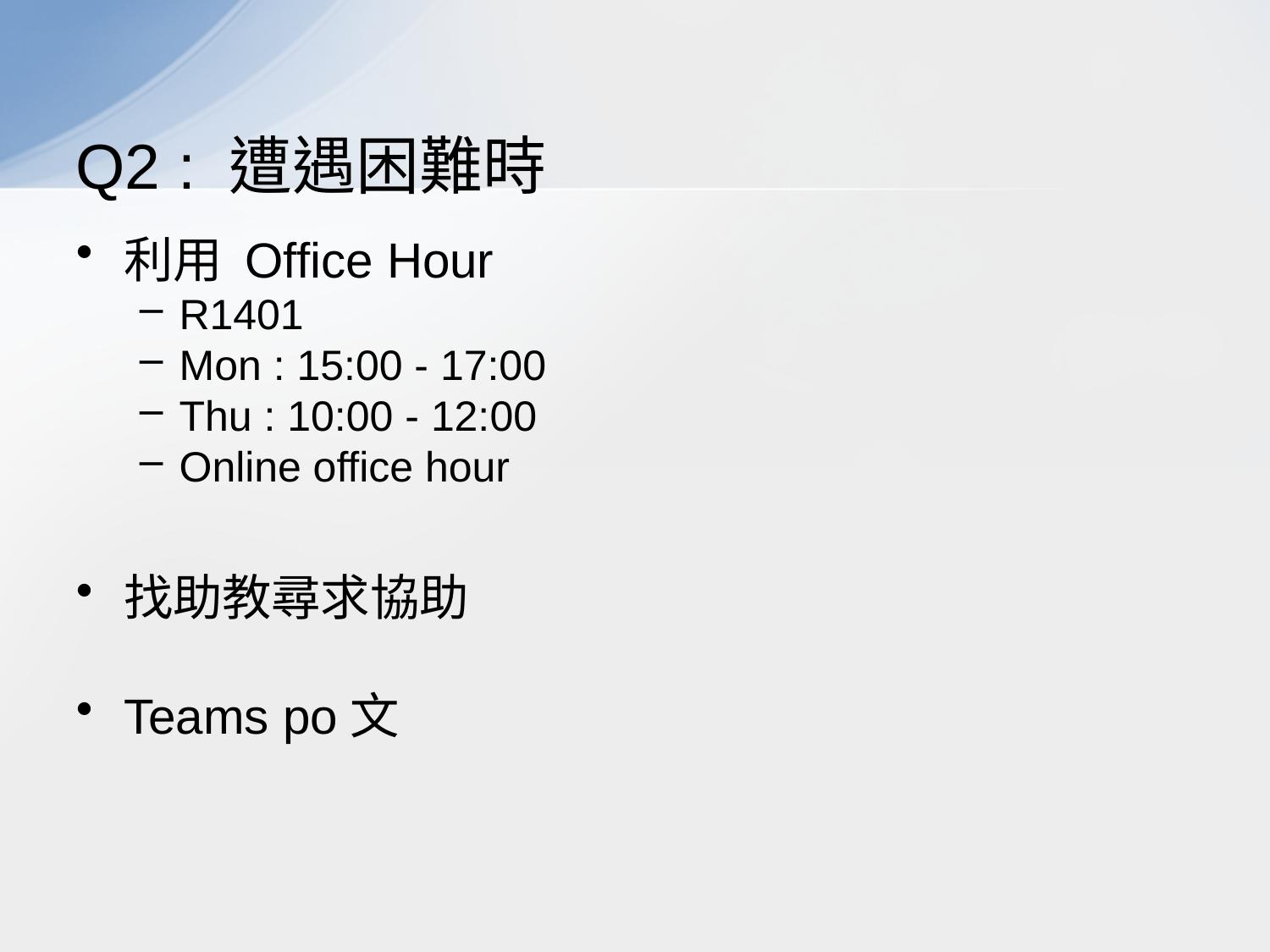

# Q2 : 遭遇困難時
利用 Office Hour
R1401
Mon : 15:00 - 17:00
Thu : 10:00 - 12:00
Online office hour

找助教尋求協助

Teams po文